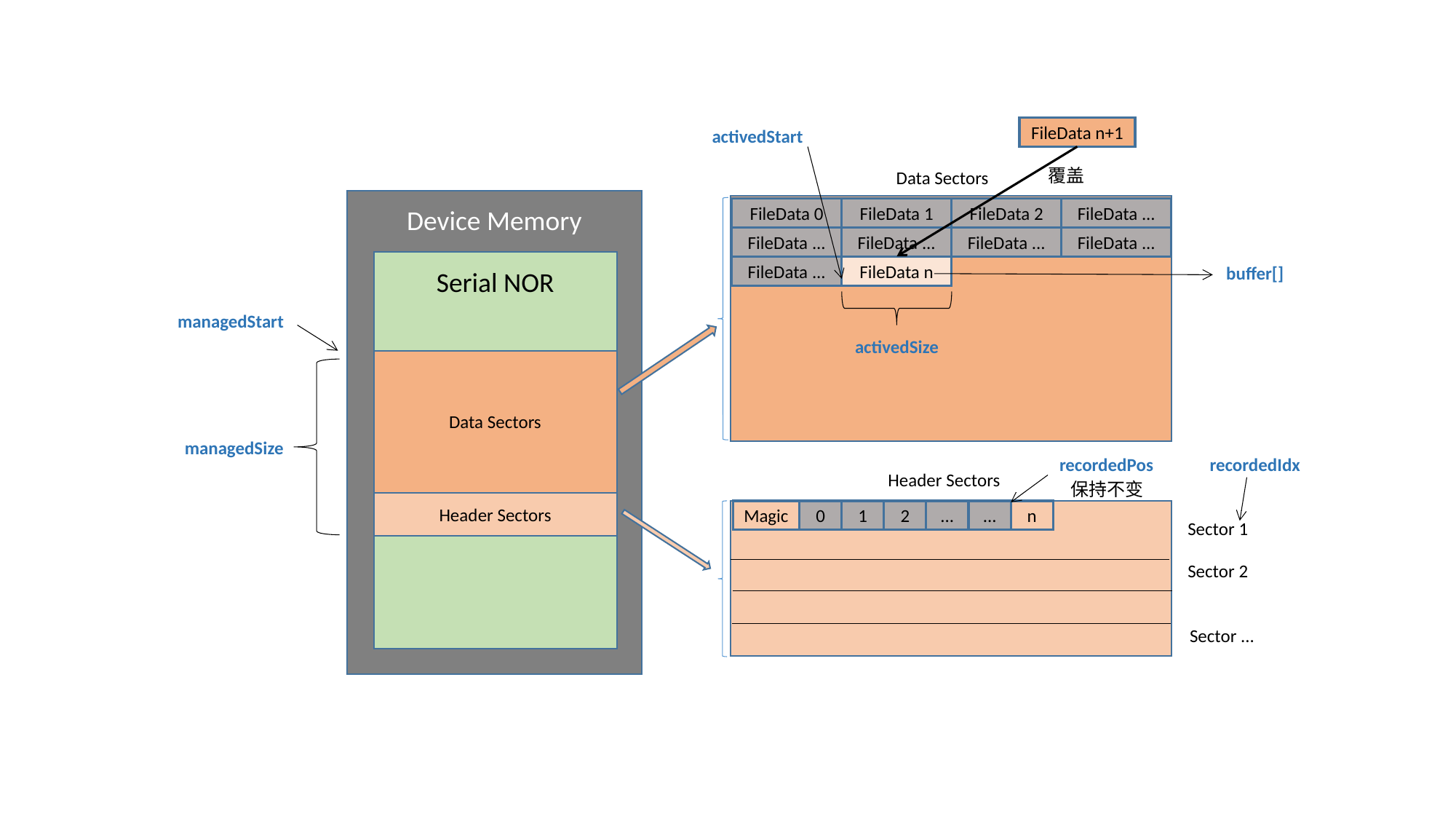

activedStart
FileData n+1
覆盖
Data Sectors

Device Memory

FileData 0
FileData 1
FileData 2
FileData ...
FileData ...
FileData ...
FileData ...
FileData ...

Serial NOR

buffer[]

FileData ...
FileData n
managedStart
activedSize
Data Sectors

managedSize
recordedPos
recordedIdx
Header Sectors
保持不变
Header Sectors

Magic
0
1
2
...
...
n
Sector 1

Sector 2

Sector ...